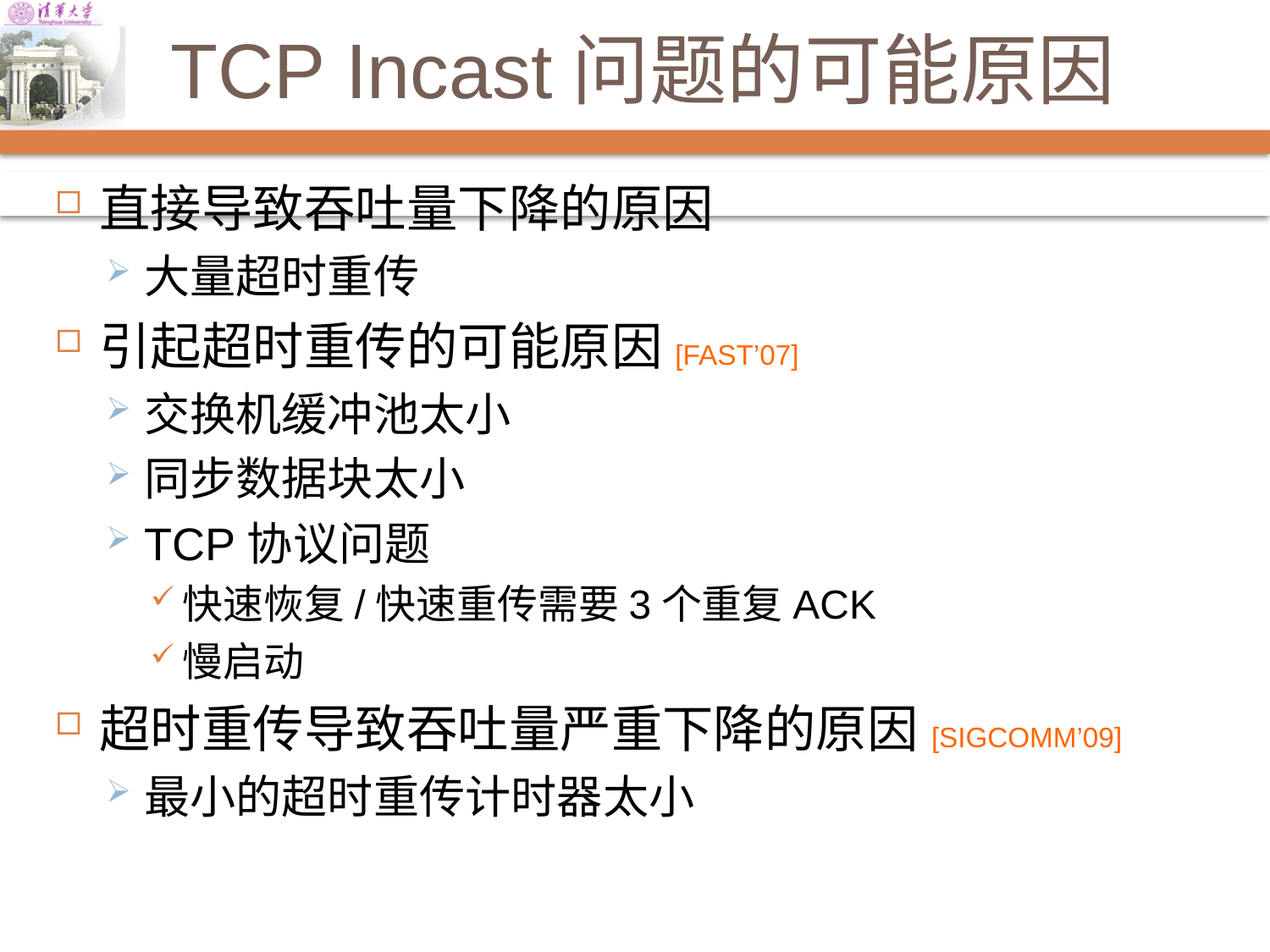

# TCP Incast问题的可能原因
直接导致吞吐量下降的原因
大量超时重传
引起超时重传的可能原因[FAST’07]
交换机缓冲池太小
同步数据块太小
TCP协议问题
快速恢复/快速重传需要3个重复ACK
慢启动
超时重传导致吞吐量严重下降的原因[SIGCOMM’09]
最小的超时重传计时器太小